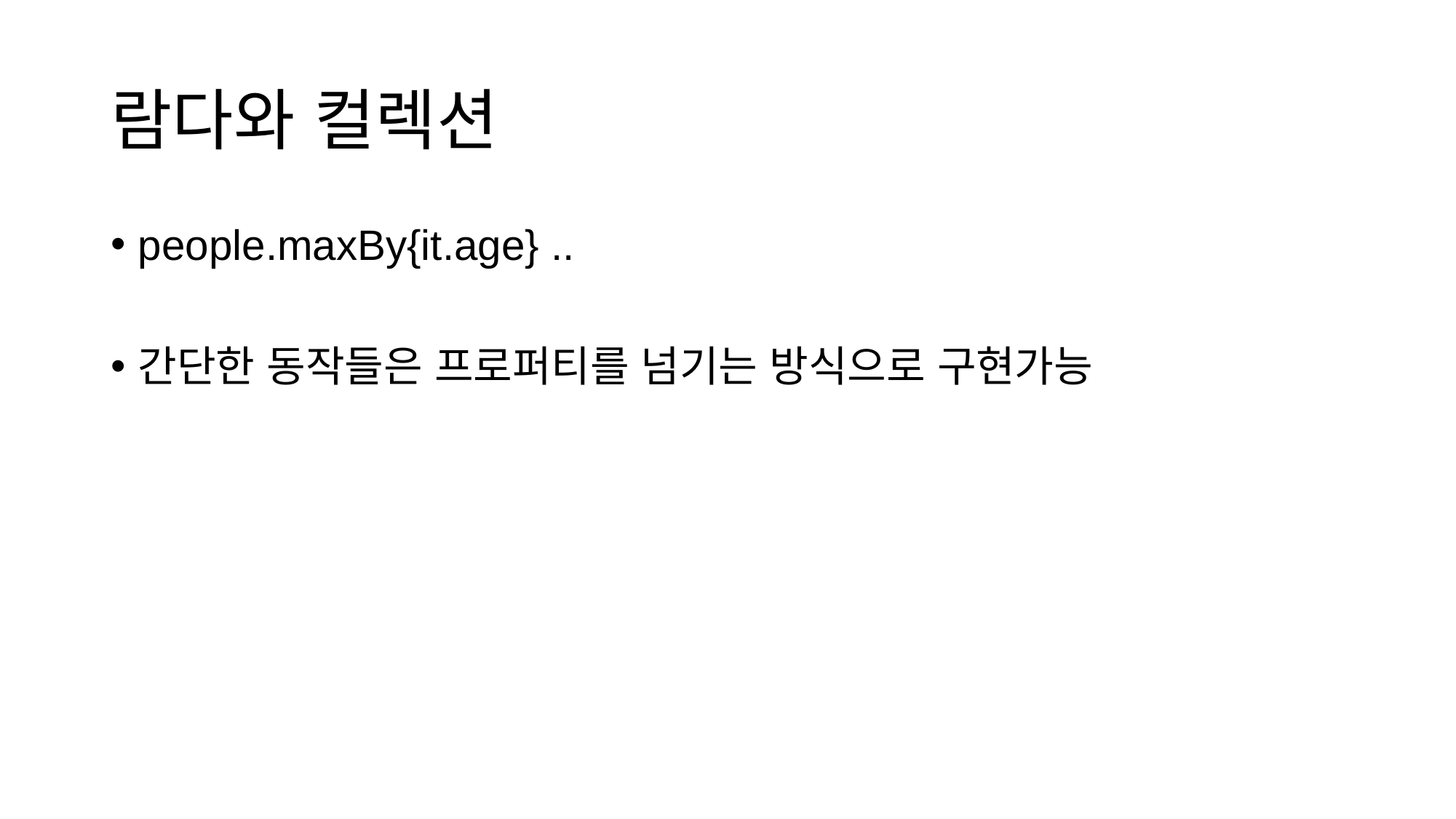

# 람다와 컬렉션
people.maxBy{it.age} ..

간단한 동작들은 프로퍼티를 넘기는 방식으로 구현가능